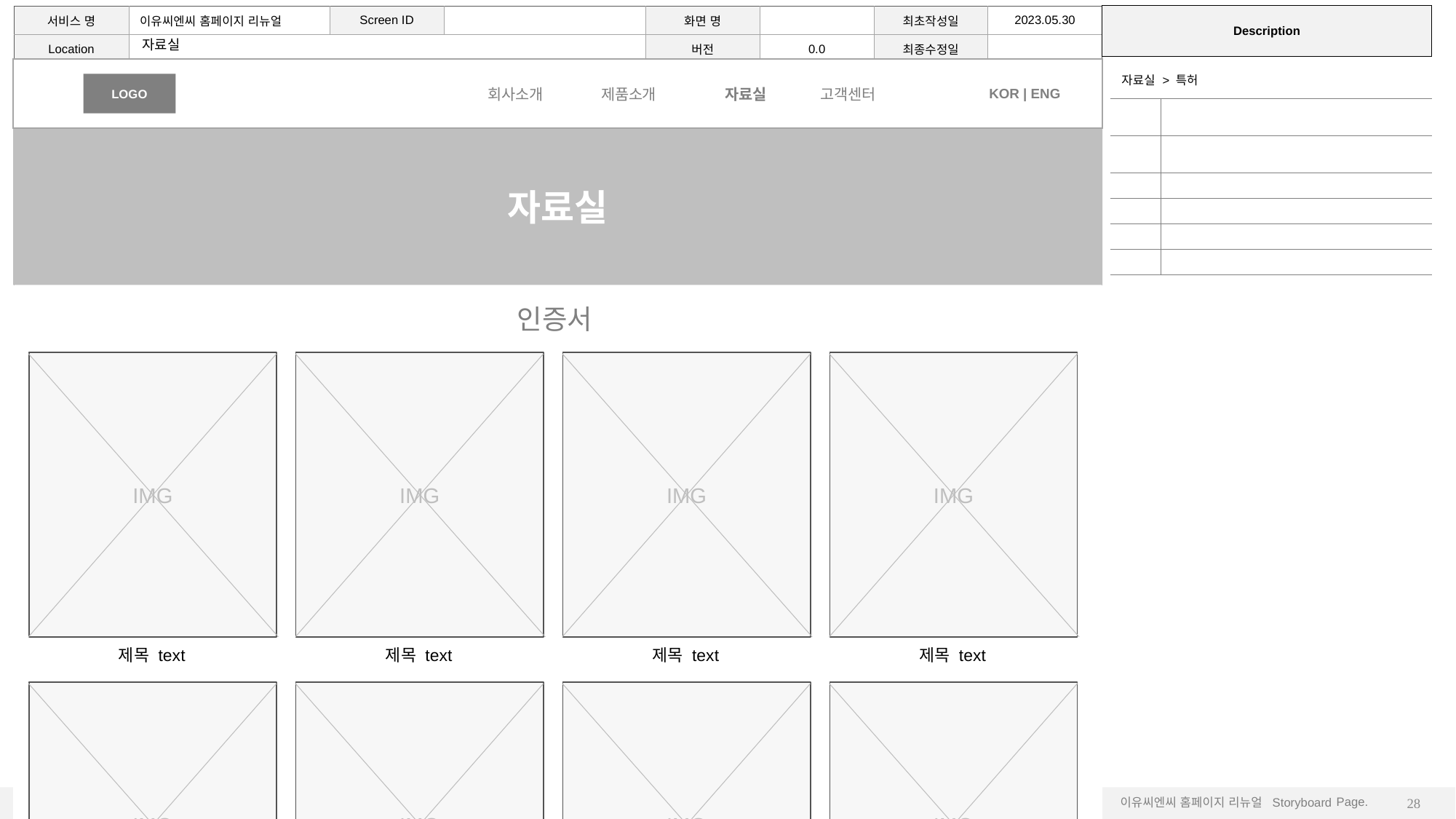

자료실

LOGO
회사소개
제품소개
자료실
고객센터
KOR | ENG
| 자료실 > 특허 |  |
| --- | --- |
|  |  |
|  |  |
|  |  |
|  |  |
|  |  |
|  |  |
자료실

인증서
IMG
제목 text
IMG
제목 text
IMG
제목 text
IMG
제목 text
IMG
제목 text
IMG
제목 text
IMG
제목 text
IMG
제목 text
28
Footer